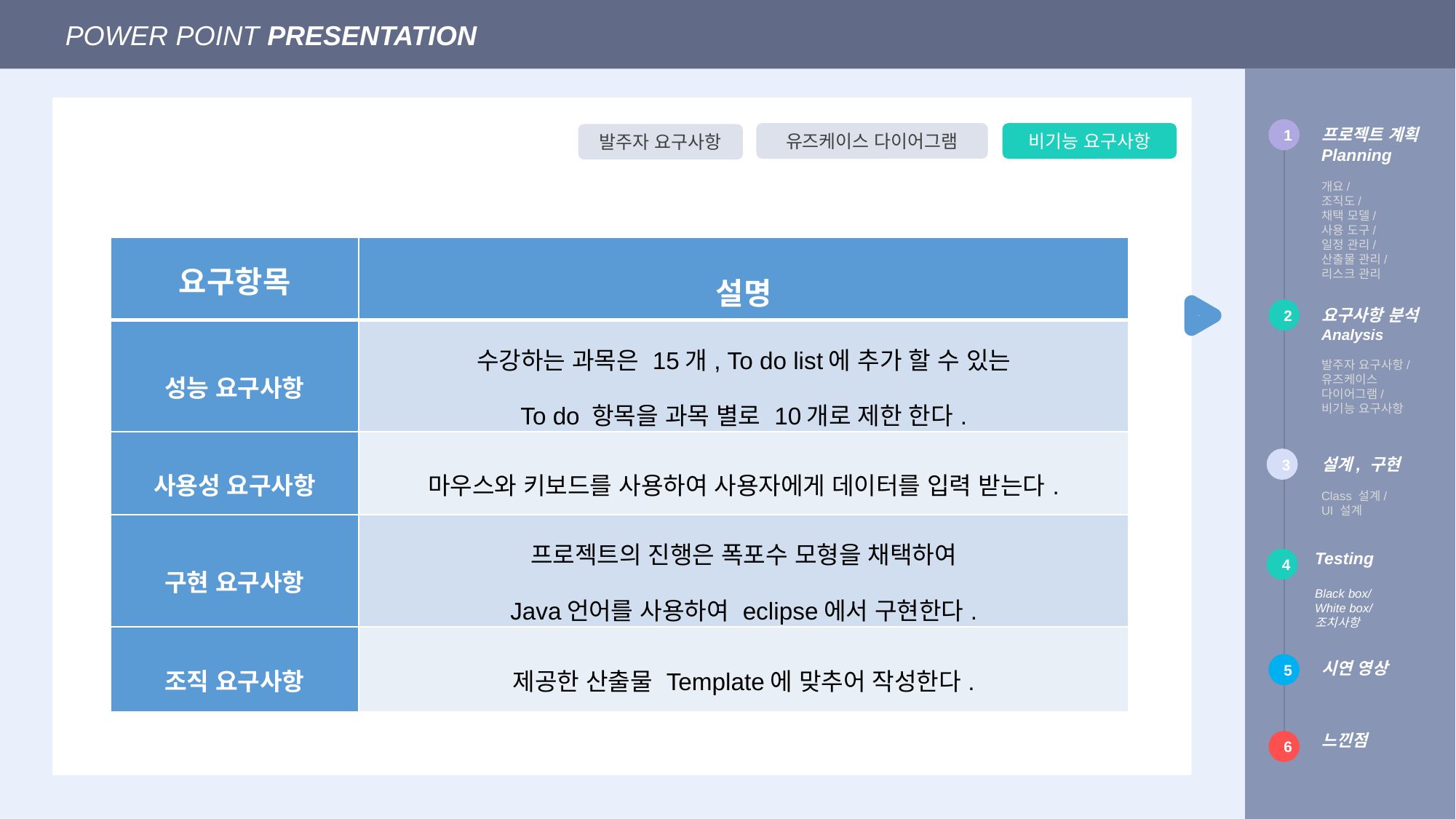

POWER POINT PRESENTATION

1
프로젝트 계획
Planning

개요/
조직도/
채택 모델/
사용 도구/
일정 관리/
산출물 관리/
리스크 관리

유즈케이스 다이어그램
비기능 요구사항
발주자 요구사항

| 요구항목 | 설명 |
| --- | --- |
| 성능 요구사항 | 수강하는 과목은 15개, To do list에 추가 할 수 있는 To do 항목을 과목 별로 10개로 제한 한다. |
| 사용성 요구사항 | 마우스와 키보드를 사용하여 사용자에게 데이터를 입력 받는다. |
| 구현 요구사항 | 프로젝트의 진행은 폭포수 모형을 채택하여 Java언어를 사용하여 eclipse에서 구현한다. |
| 조직 요구사항 | 제공한 산출물 Template에 맞추어 작성한다. |
2
요구사항 분석Analysis

발주자 요구사항/
유즈케이스
다이어그램/
비기능 요구사항
3
설계, 구현

Class 설계/
UI 설계
Testing

Black box/
White box/
조치사항
4
시연 영상
5
느낀점
6